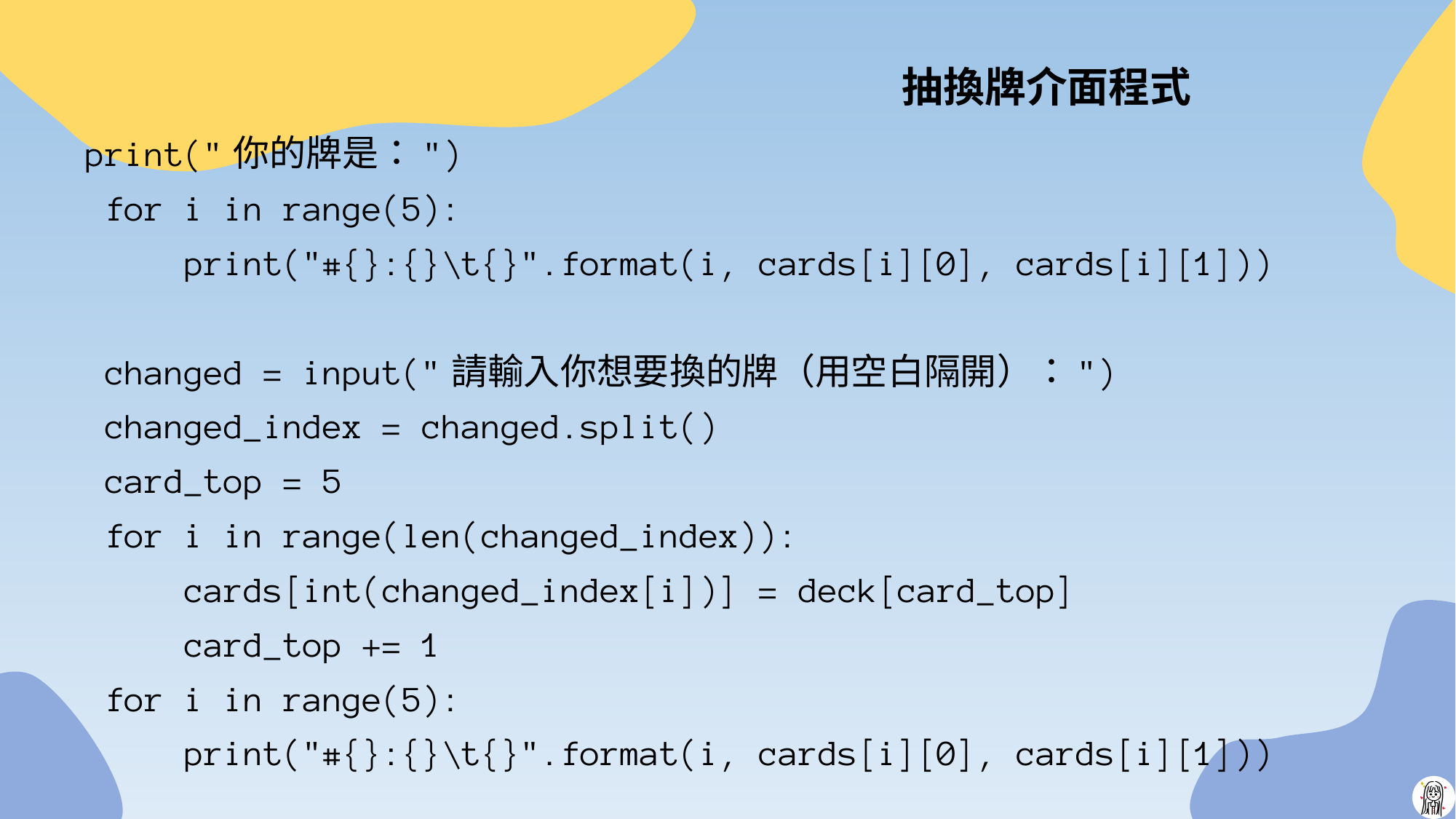

# 抽換牌介面程式
print("你的牌是：")
 for i in range(5):
     print("#{}:{}\t{}".format(i, cards[i][0], cards[i][1]))

 changed = input("請輸入你想要換的牌（用空白隔開）：")
 changed_index = changed.split()
 card_top = 5
 for i in range(len(changed_index)):
     cards[int(changed_index[i])] = deck[card_top]
     card_top += 1
 for i in range(5):
     print("#{}:{}\t{}".format(i, cards[i][0], cards[i][1]))
41